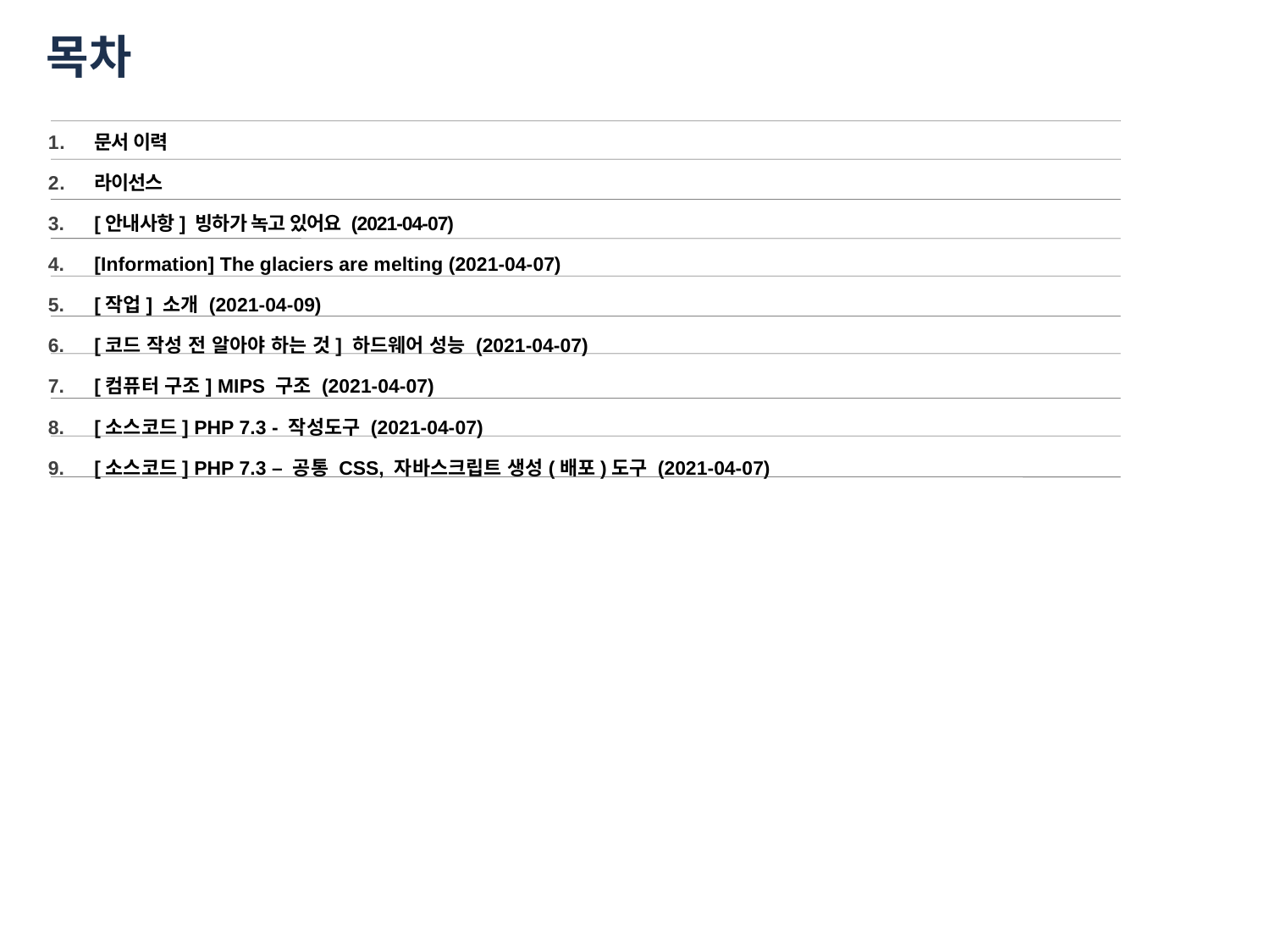

목차
문서 이력
라이선스
[안내사항] 빙하가 녹고 있어요 (2021-04-07)
[Information] The glaciers are melting (2021-04-07)
[작업] 소개 (2021-04-09)
[코드 작성 전 알아야 하는 것] 하드웨어 성능 (2021-04-07)
[컴퓨터 구조] MIPS 구조 (2021-04-07)
[소스코드] PHP 7.3 - 작성도구 (2021-04-07)
[소스코드] PHP 7.3 – 공통 CSS, 자바스크립트 생성(배포)도구 (2021-04-07)